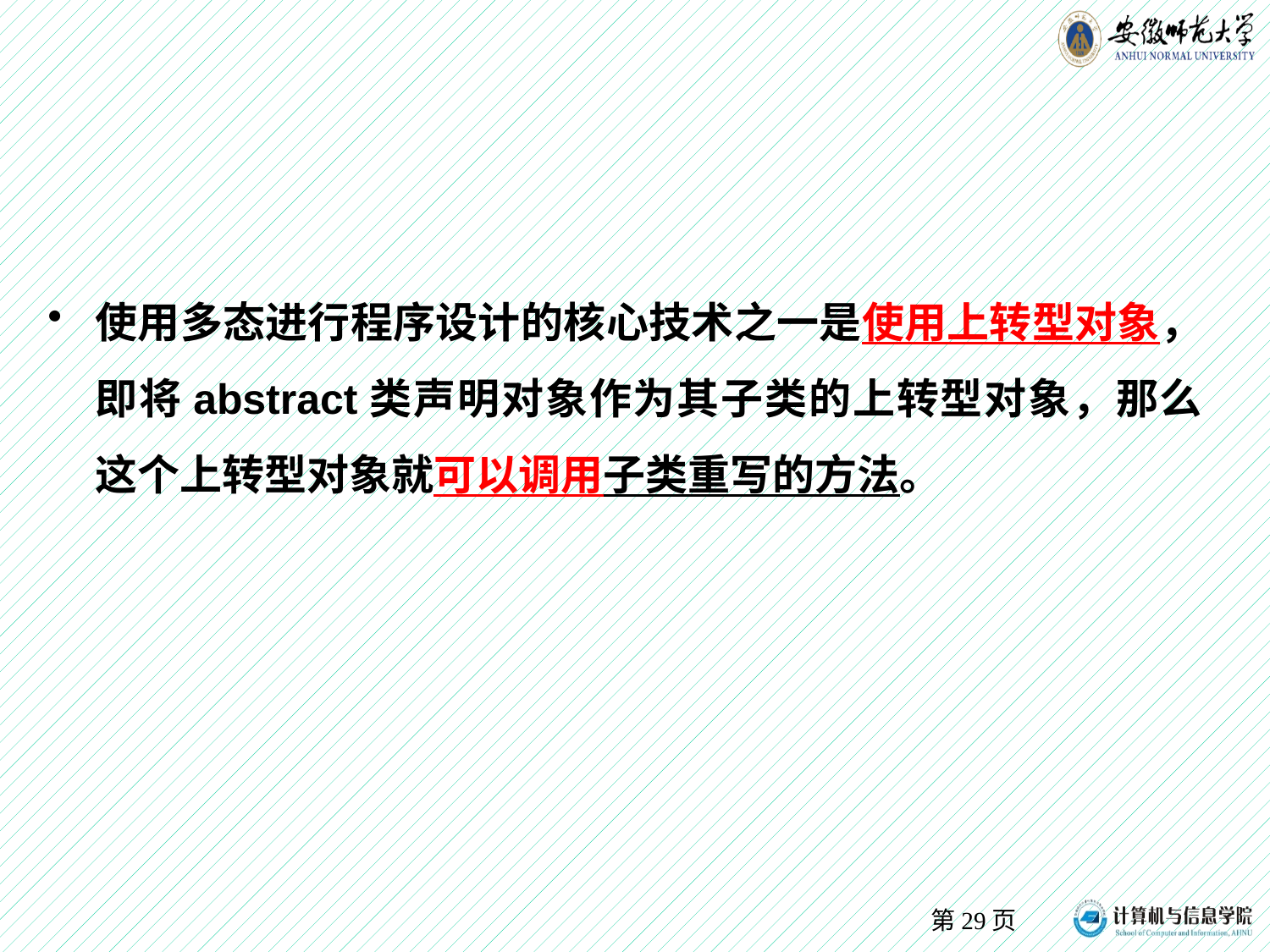

第29页

#
使用多态进行程序设计的核心技术之一是使用上转型对象，即将abstract类声明对象作为其子类的上转型对象，那么这个上转型对象就可以调用子类重写的方法。